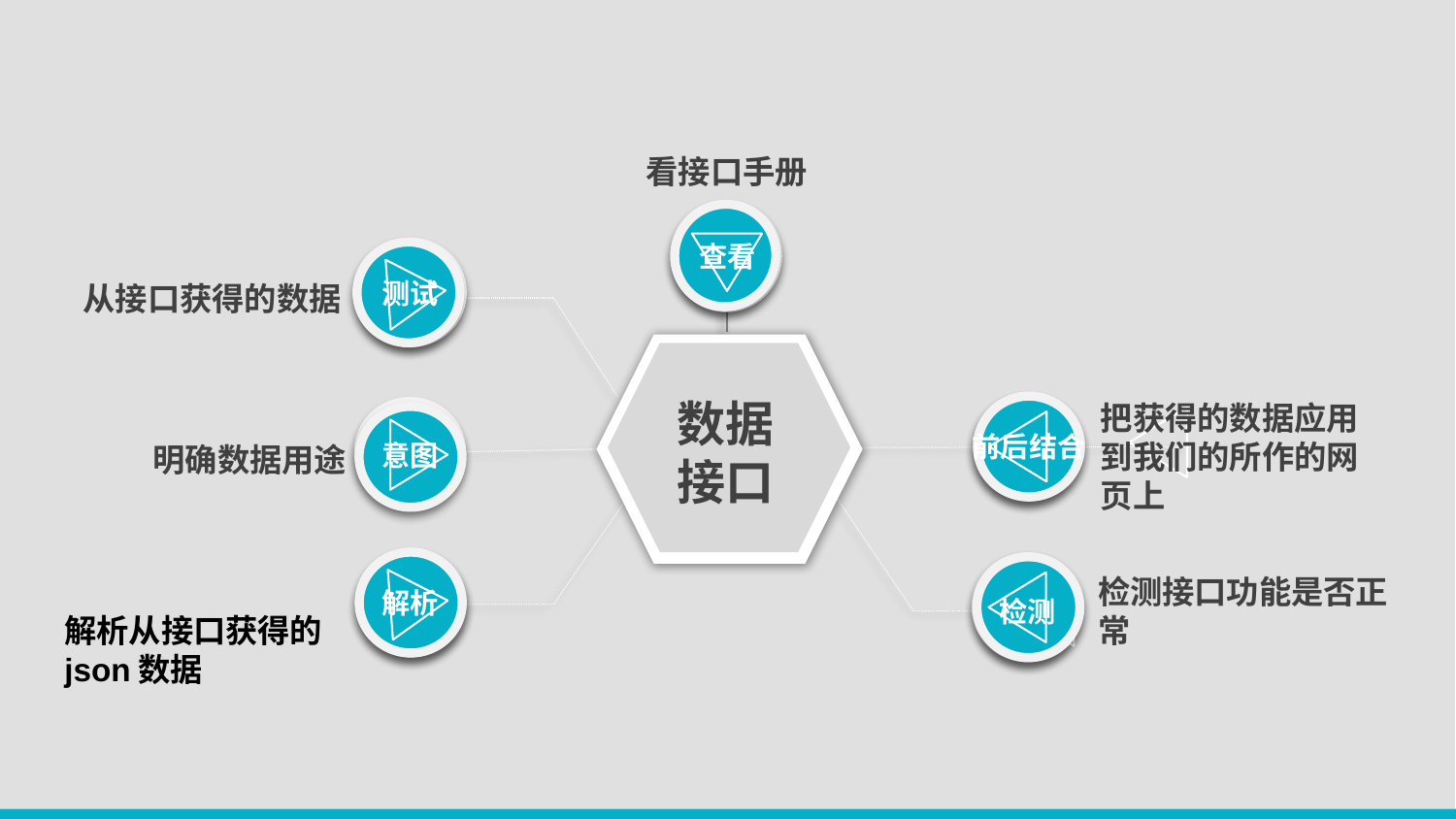

看接口手册

查看

测试
从接口获得的数据

数据
接口

把获得的数据应用到我们的所作的网页上

前后结合
CSWADI

意图
明确数据用途

检测接口功能是否正常

解析

检测
解析从接口获得的json数据